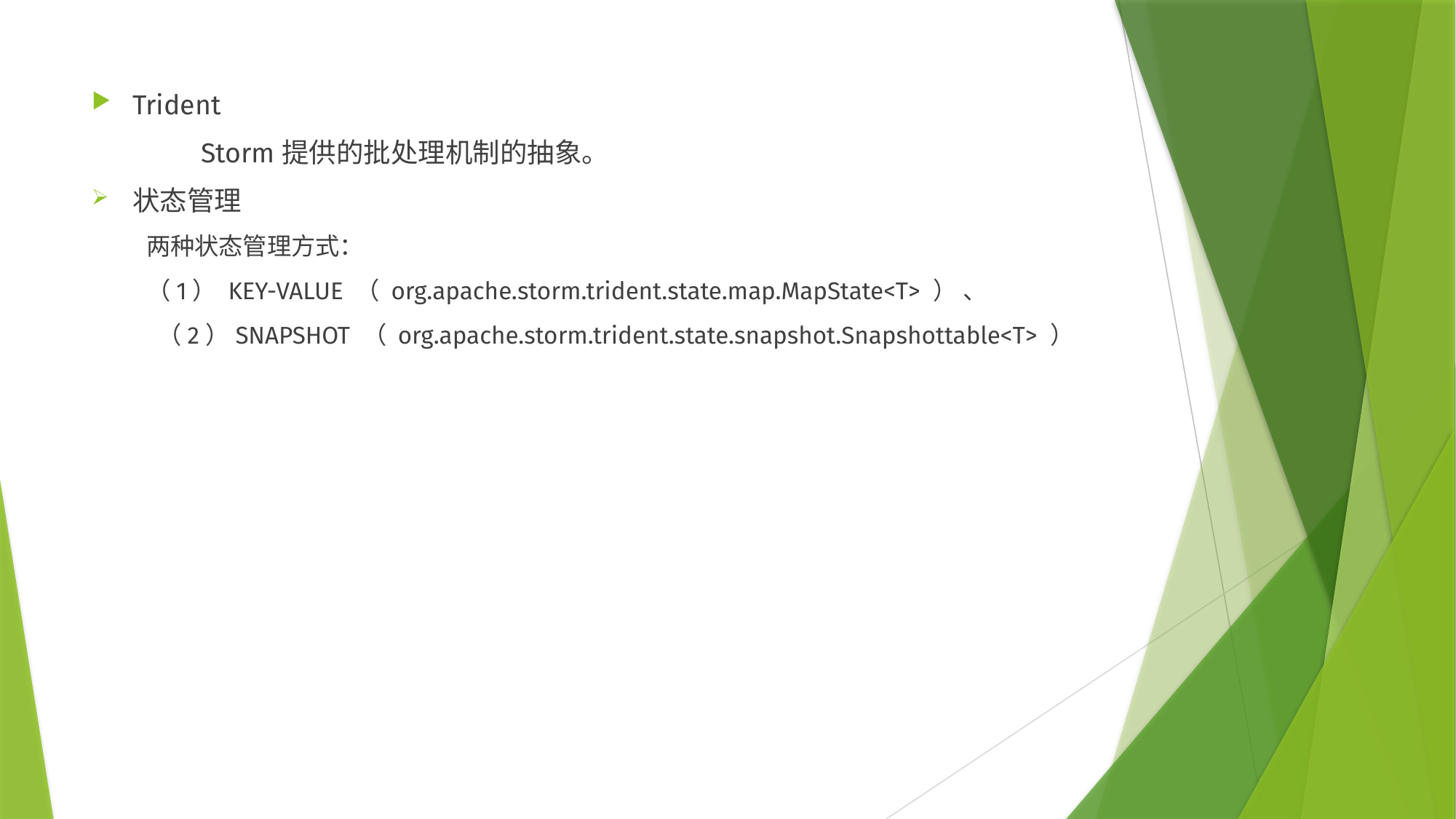

Trident
	Storm提供的批处理机制的抽象。
状态管理
两种状态管理方式：
（1） KEY-VALUE （ org.apache.storm.trident.state.map.MapState<T> ） 、
 （2）SNAPSHOT （ org.apache.storm.trident.state.snapshot.Snapshottable<T> ）